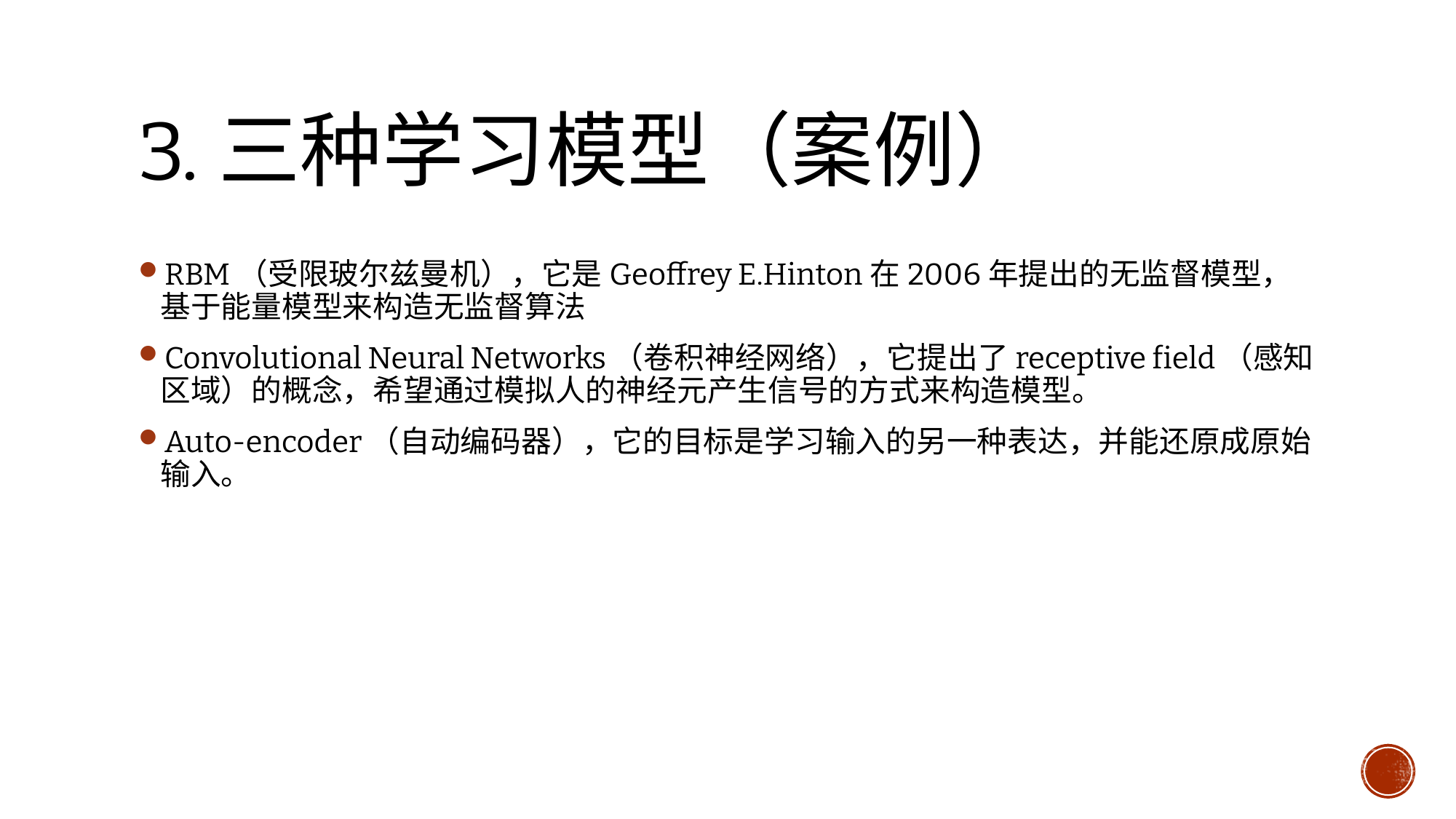

# 3.三种学习模型（案例）
RBM（受限玻尔兹曼机），它是Geoffrey E.Hinton在2006年提出的无监督模型，基于能量模型来构造无监督算法
Convolutional Neural Networks（卷积神经网络），它提出了receptive field（感知区域）的概念，希望通过模拟人的神经元产生信号的方式来构造模型。
Auto-encoder（自动编码器），它的目标是学习输入的另一种表达，并能还原成原始输入。